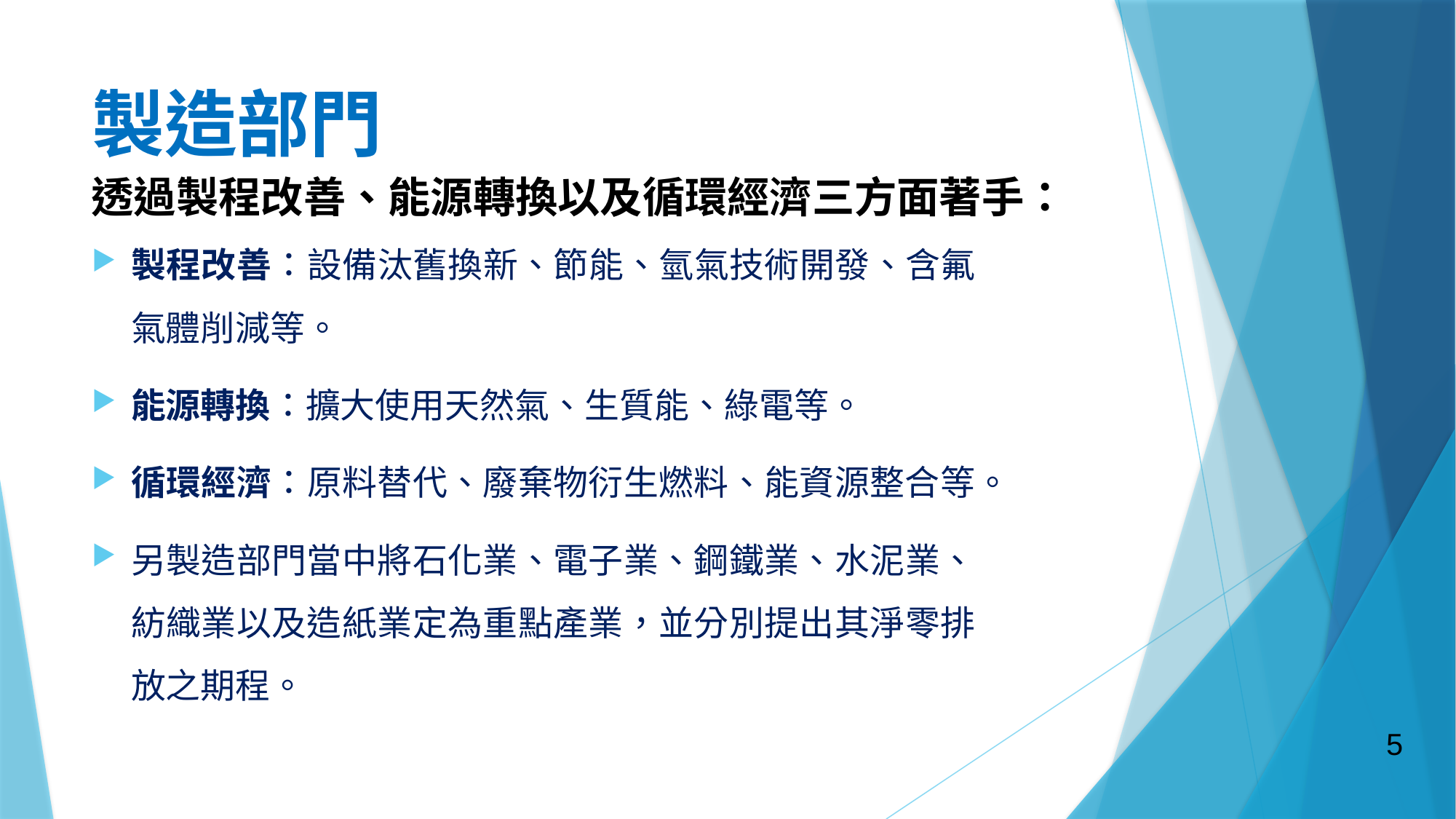

# 製造部門
透過製程改善、能源轉換以及循環經濟三方面著手：
製程改善：設備汰舊換新、節能、氫氣技術開發、含氟氣體削減等。
能源轉換：擴大使用天然氣、生質能、綠電等。
循環經濟：原料替代、廢棄物衍生燃料、能資源整合等。
另製造部門當中將石化業、電子業、鋼鐵業、水泥業、紡織業以及造紙業定為重點產業，並分別提出其淨零排放之期程。

5